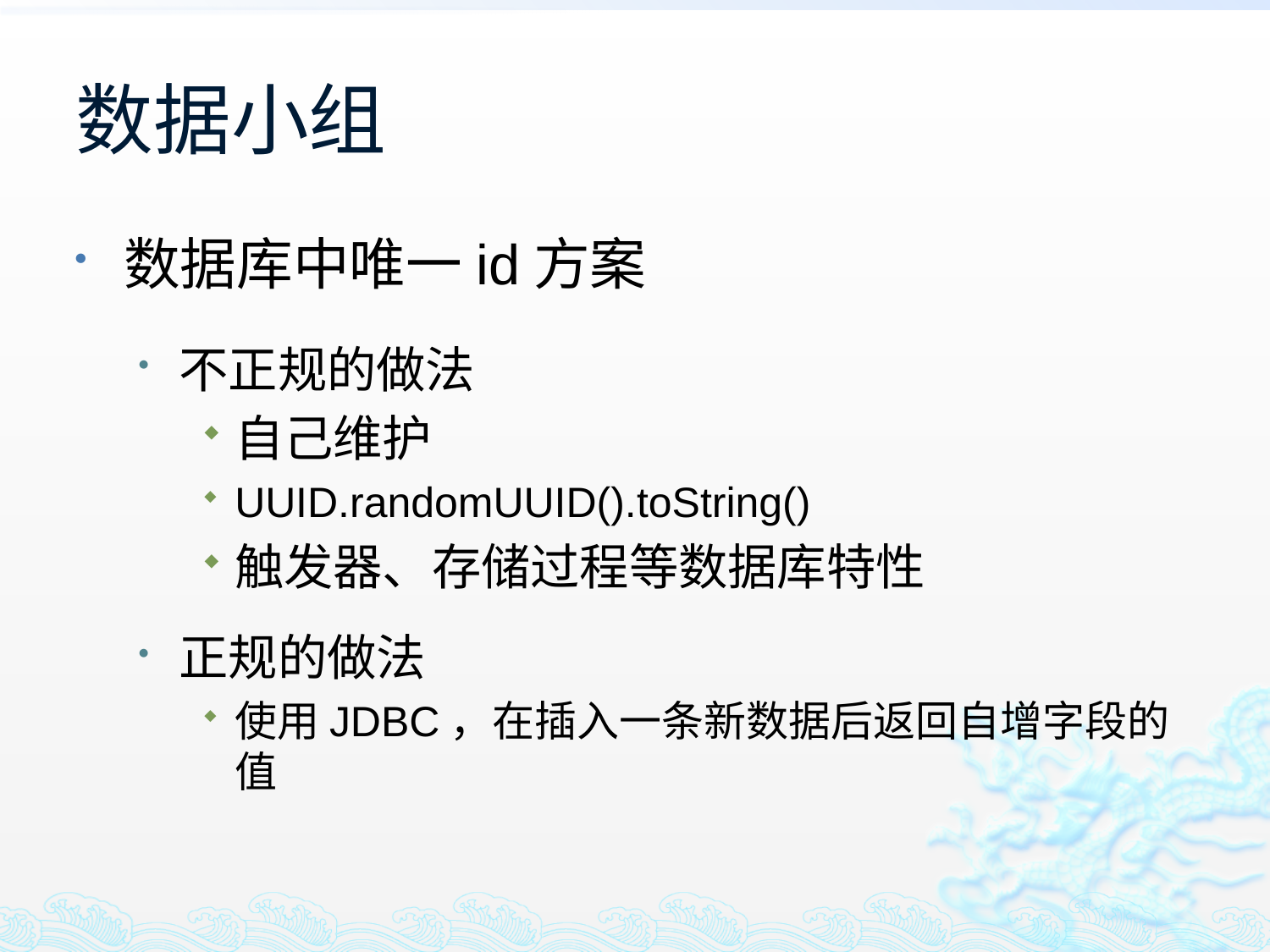

# 数据小组
数据库中唯一id方案
不正规的做法
自己维护
UUID.randomUUID().toString()
触发器、存储过程等数据库特性
正规的做法
使用JDBC，在插入一条新数据后返回自增字段的值